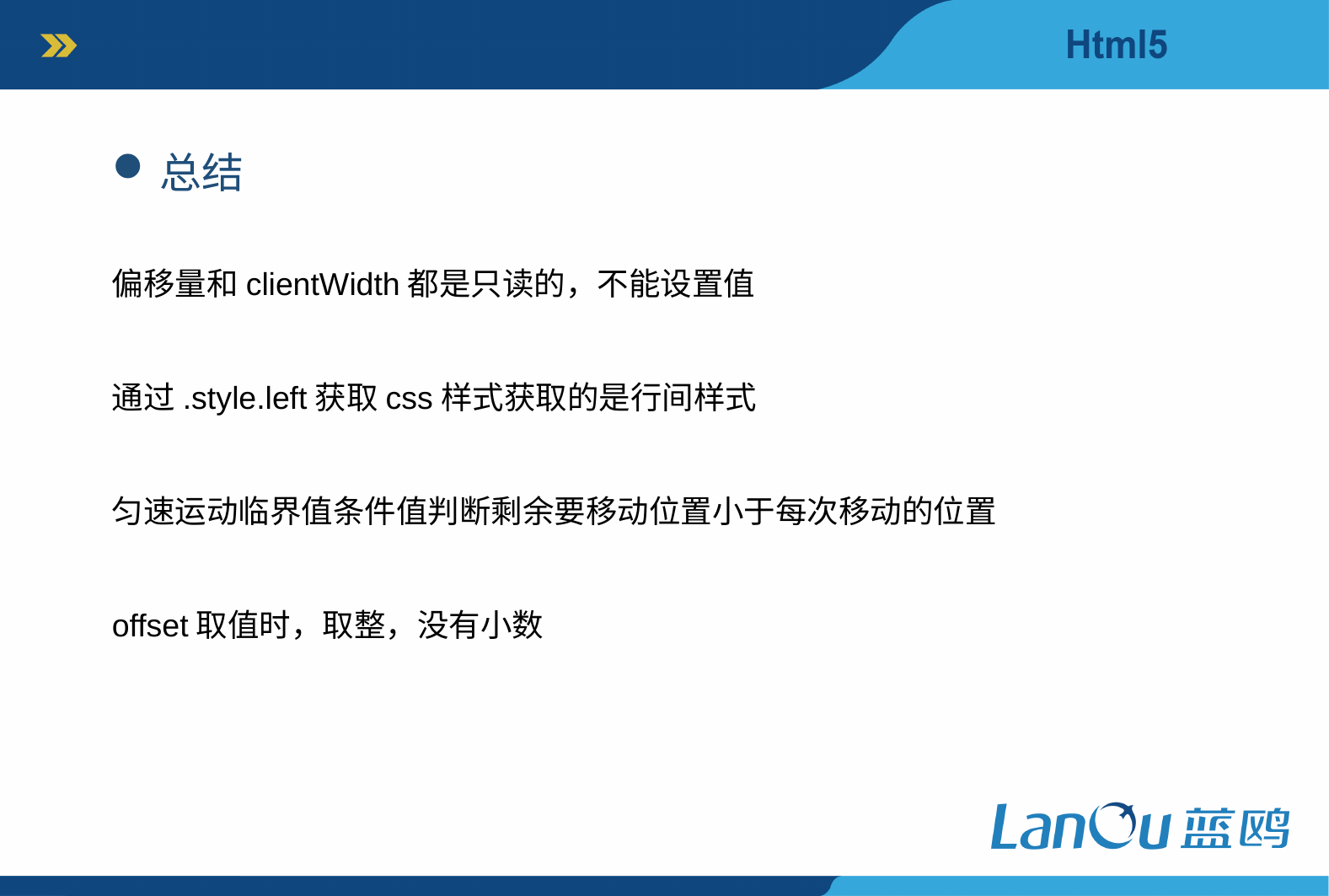

总结

偏移量和clientWidth都是只读的，不能设置值

通过.style.left获取css样式获取的是行间样式

匀速运动临界值条件值判断剩余要移动位置小于每次移动的位置

offset取值时，取整，没有小数